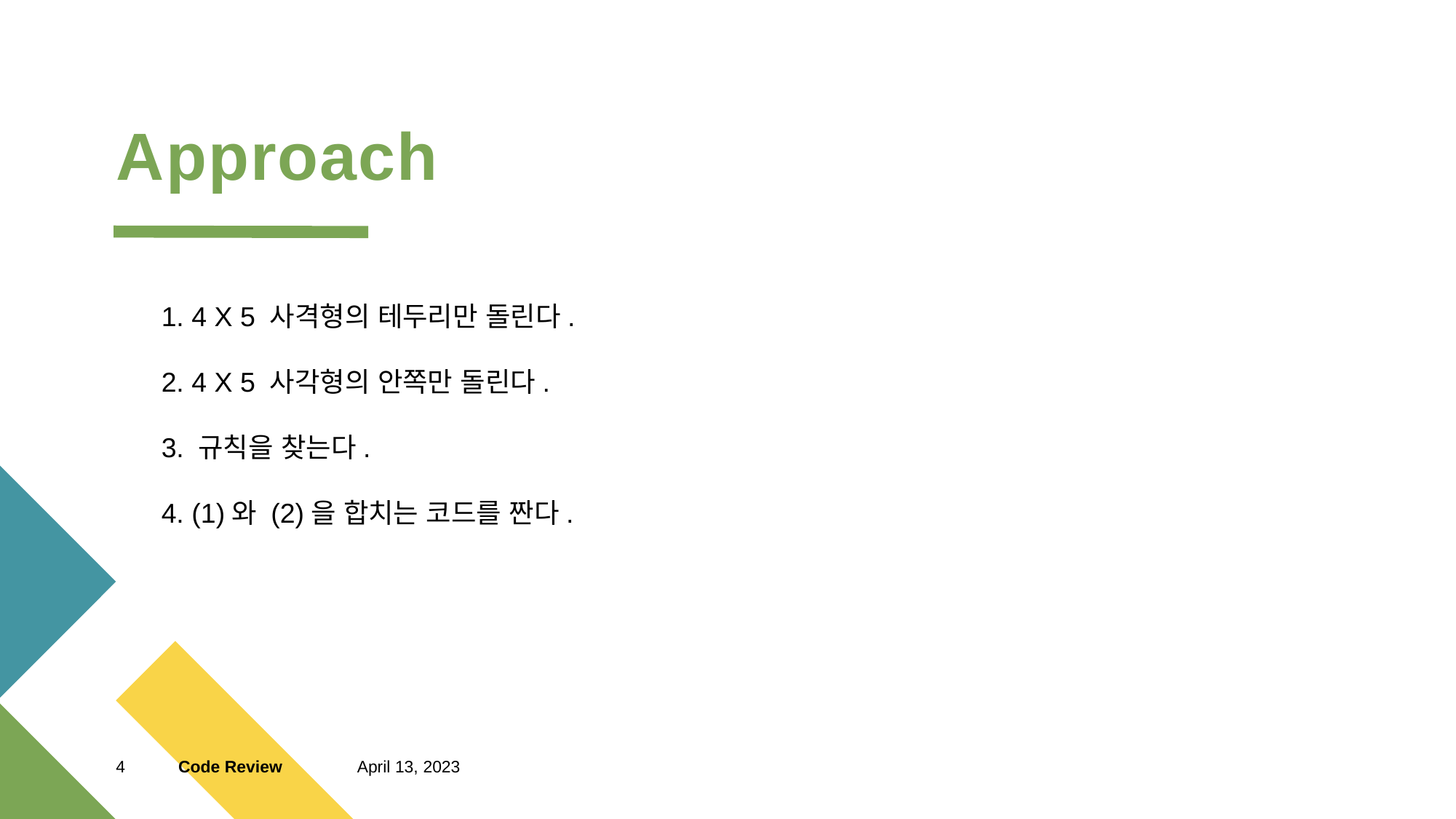

# Approach
1. 4 X 5 사격형의 테두리만 돌린다.

2. 4 X 5 사각형의 안쪽만 돌린다.

3. 규칙을 찾는다.

4. (1)와 (2)을 합치는 코드를 짠다.

4
Code Review
April 13, 2023